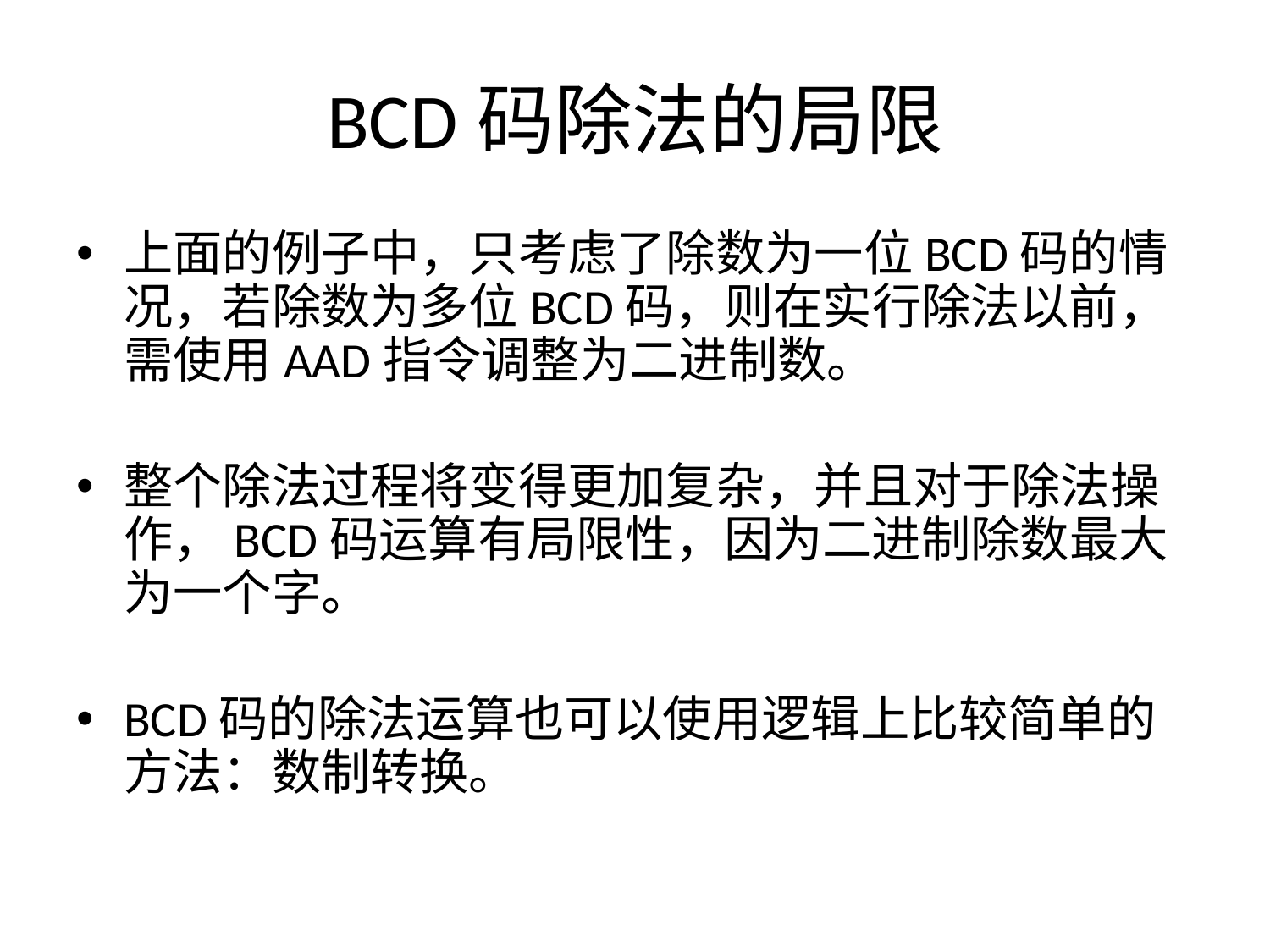

# BCD码除法的局限
上面的例子中，只考虑了除数为一位BCD码的情况，若除数为多位BCD码，则在实行除法以前，需使用AAD指令调整为二进制数。

整个除法过程将变得更加复杂，并且对于除法操作，BCD码运算有局限性，因为二进制除数最大为一个字。

BCD码的除法运算也可以使用逻辑上比较简单的方法：数制转换。